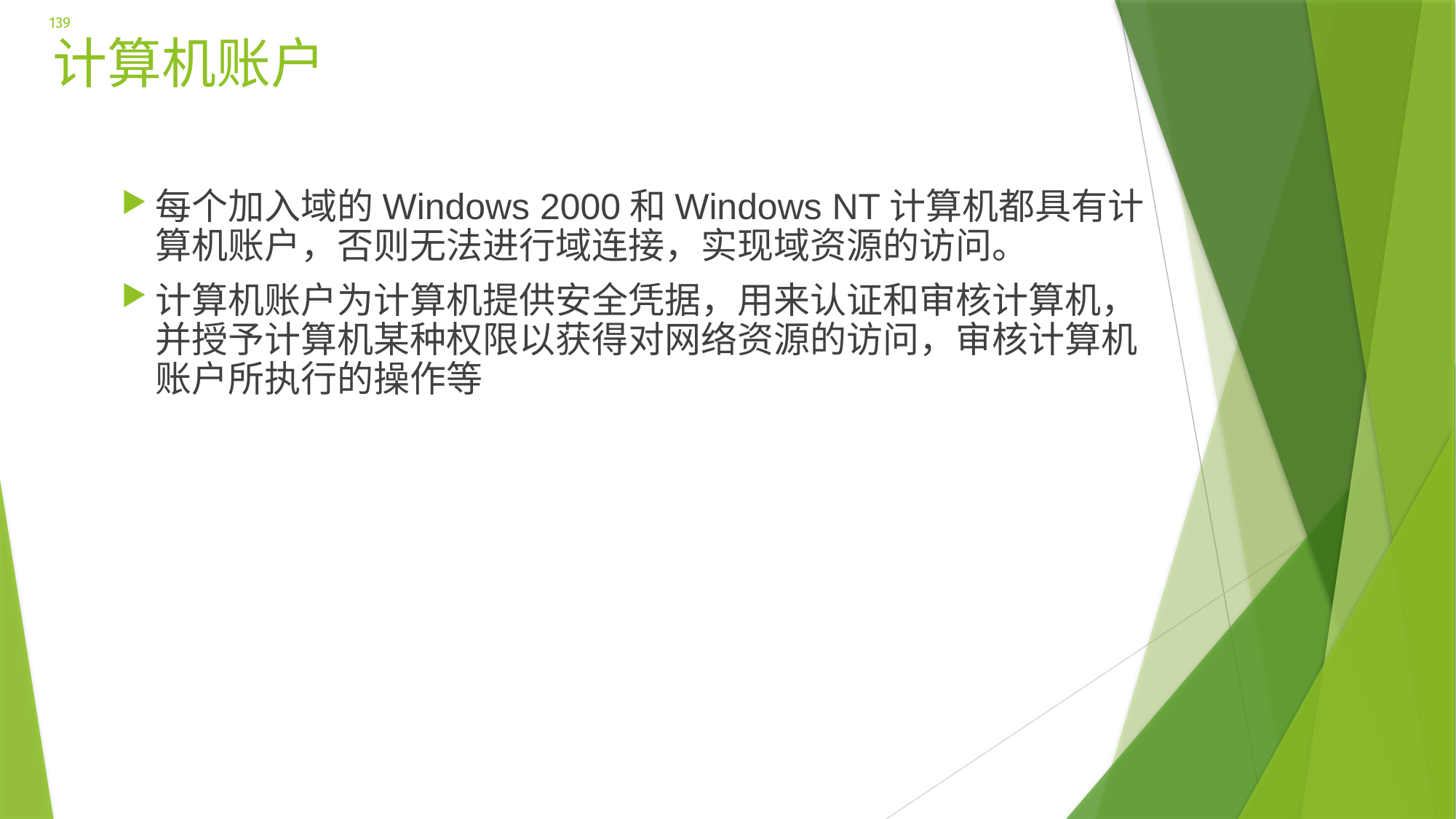

139
# 计算机账户
每个加入域的Windows 2000和Windows NT计算机都具有计算机账户，否则无法进行域连接，实现域资源的访问。
计算机账户为计算机提供安全凭据，用来认证和审核计算机，并授予计算机某种权限以获得对网络资源的访问，审核计算机账户所执行的操作等